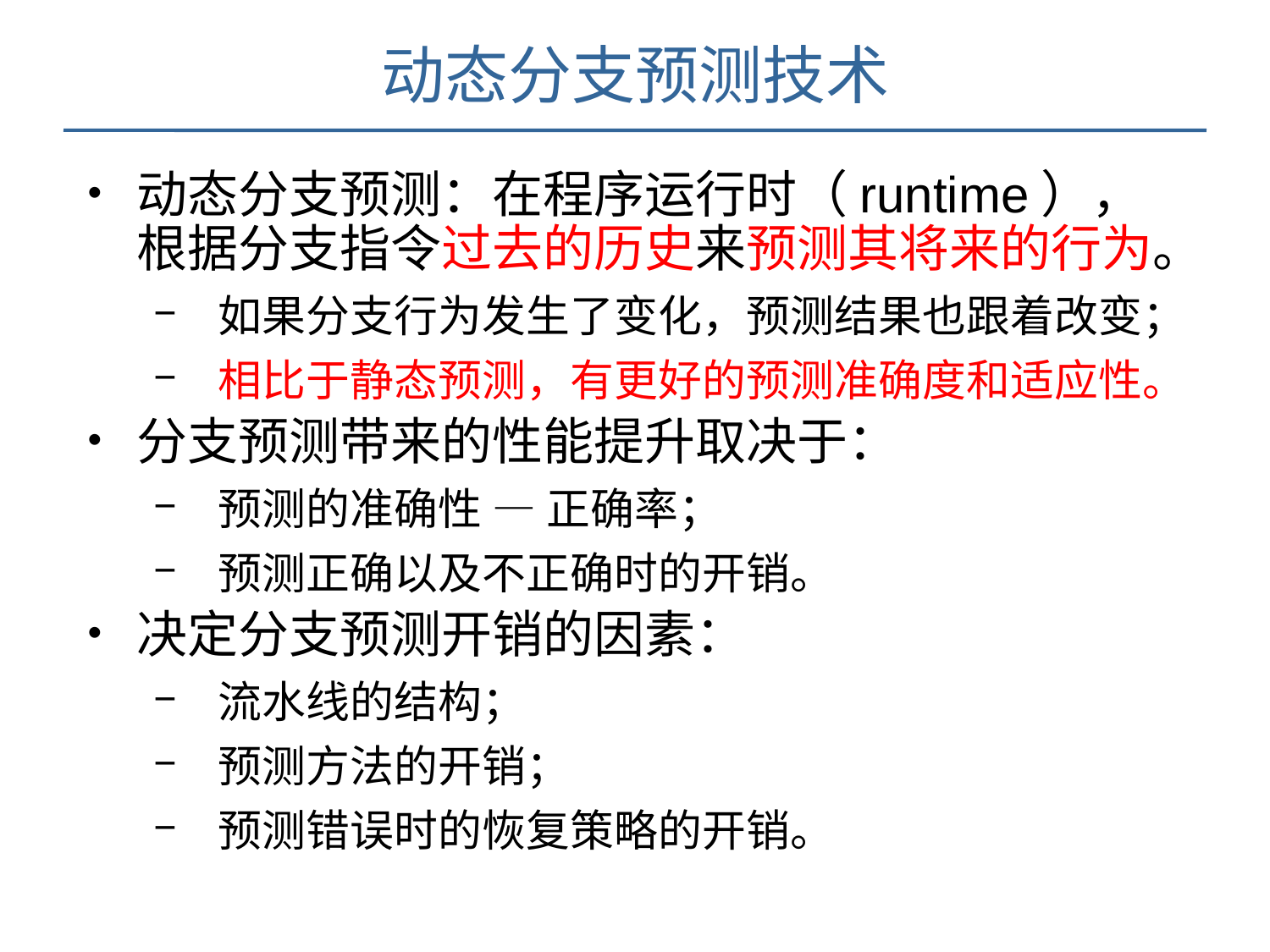

动态分支预测技术
动态分支预测：在程序运行时（runtime），根据分支指令过去的历史来预测其将来的行为。
如果分支行为发生了变化，预测结果也跟着改变；
相比于静态预测，有更好的预测准确度和适应性。
分支预测带来的性能提升取决于：
预测的准确性 — 正确率；
预测正确以及不正确时的开销。
决定分支预测开销的因素：
流水线的结构；
预测方法的开销；
预测错误时的恢复策略的开销。